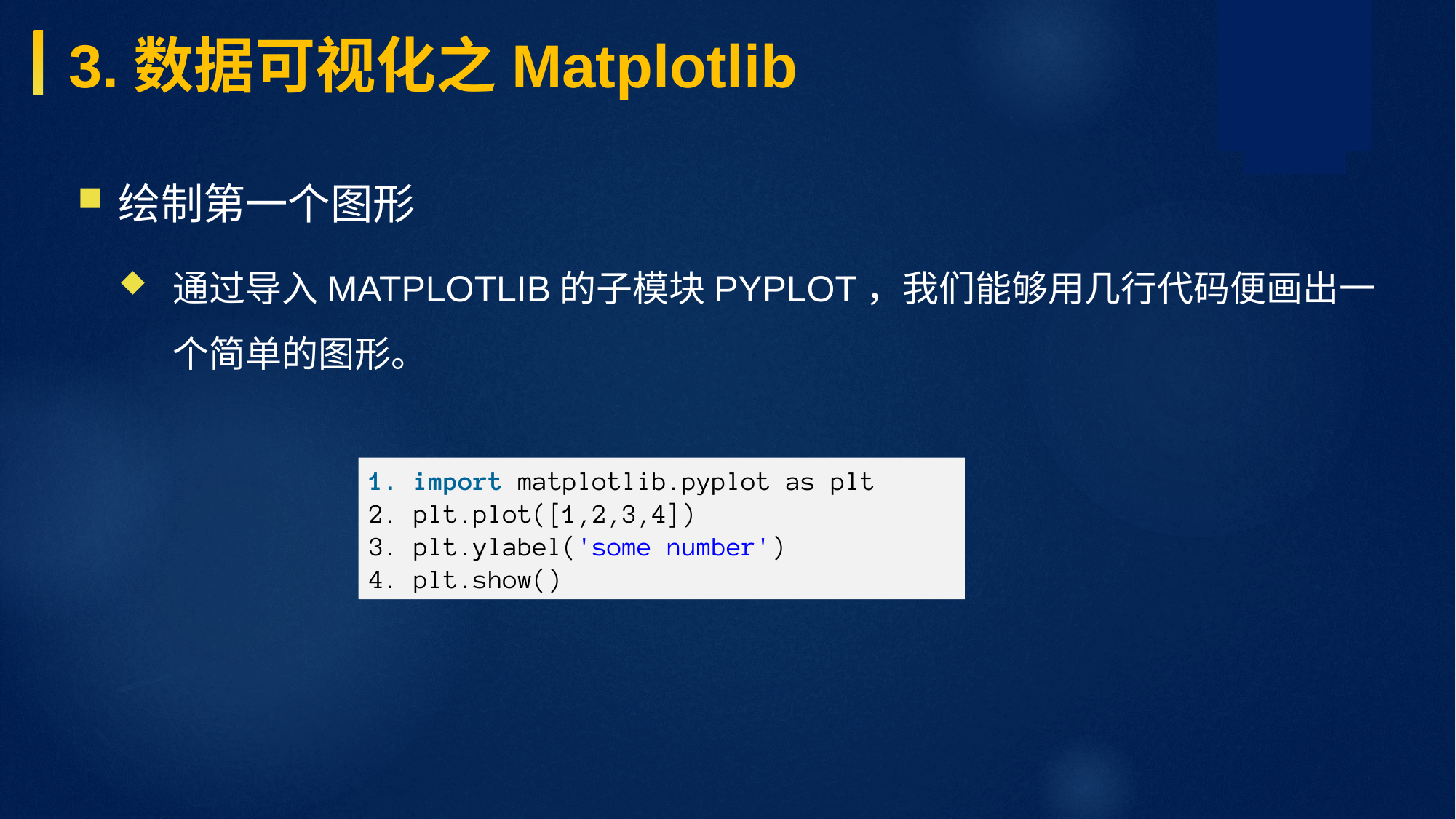

3.数据可视化之Matplotlib
绘制第一个图形
通过导入Matplotlib的子模块pyplot，我们能够用几行代码便画出一个简单的图形。

1. import matplotlib.pyplot as plt    2. plt.plot([1,2,3,4])    3. plt.ylabel('some number')    4. plt.show()